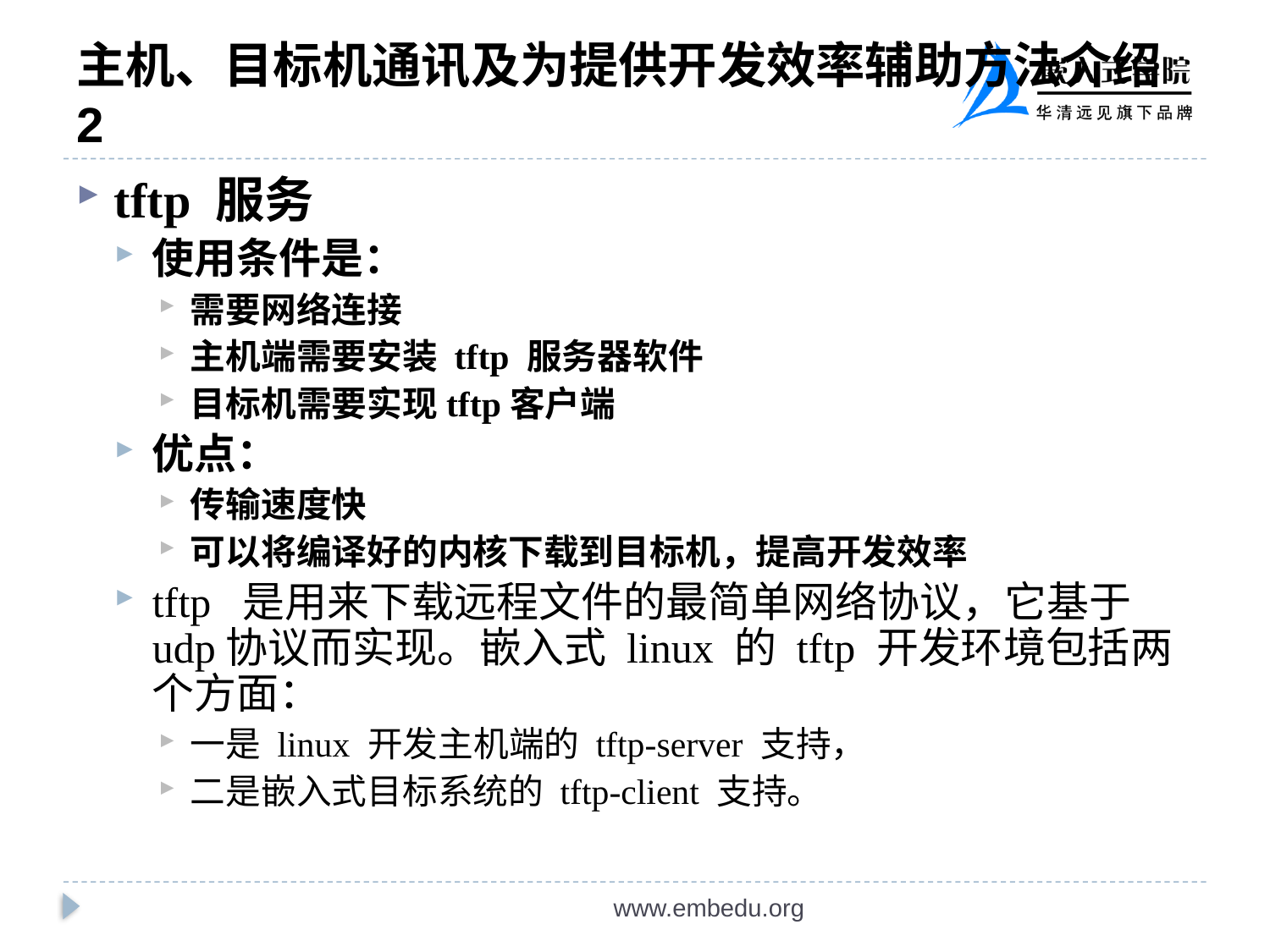

# 主机、目标机通讯及为提供开发效率辅助方法介绍2
tftp 服务
使用条件是：
需要网络连接
主机端需要安装 tftp 服务器软件
目标机需要实现tftp客户端
优点：
传输速度快
可以将编译好的内核下载到目标机，提高开发效率
tftp  是用来下载远程文件的最简单网络协议，它基于udp协议而实现。嵌入式 linux 的 tftp 开发环境包括两个方面：
一是 linux 开发主机端的 tftp-server 支持，
二是嵌入式目标系统的 tftp-client 支持。
www.embedu.org